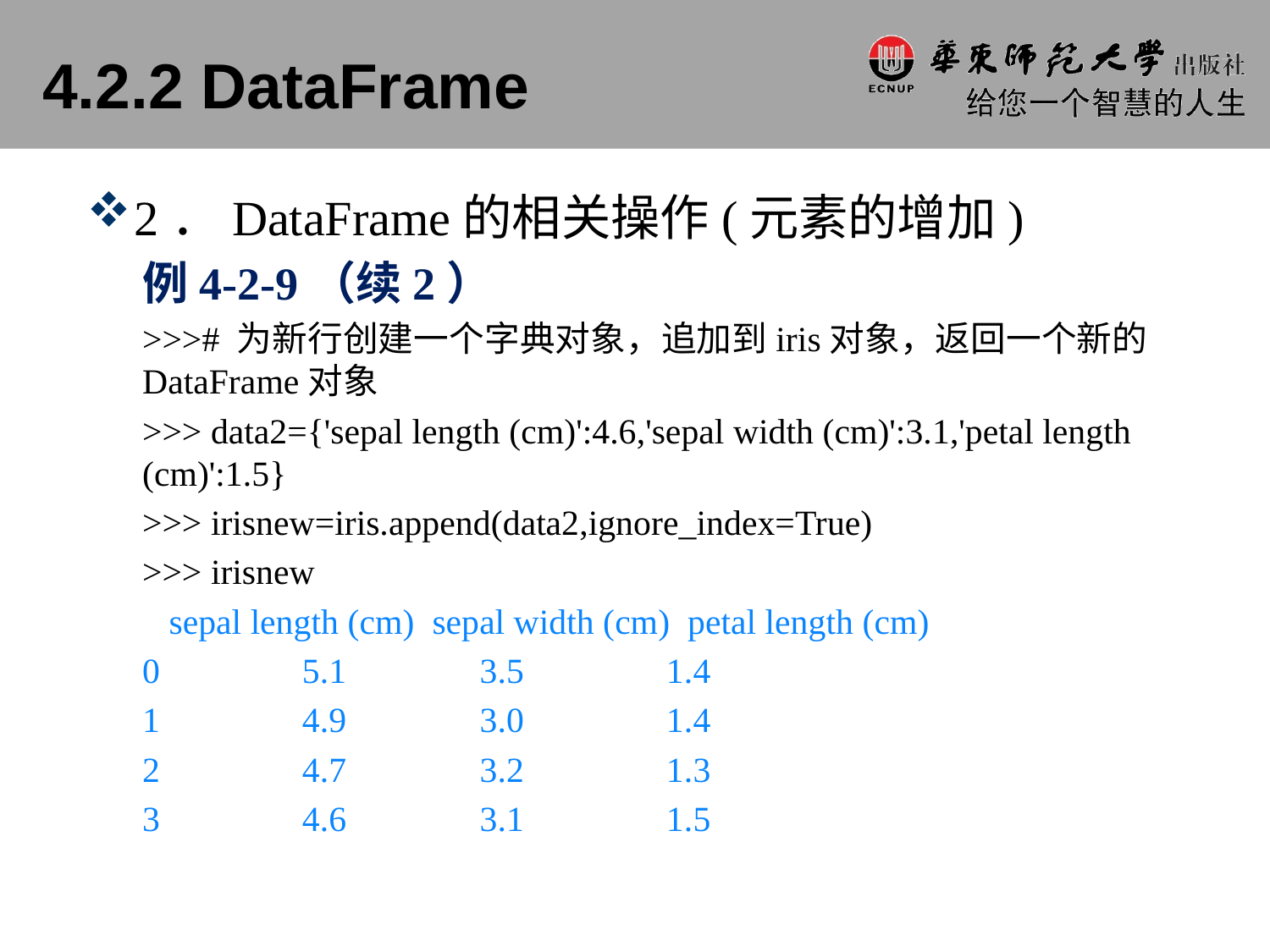

# 4.2.2 DataFrame
2．DataFrame的相关操作(元素的增加)
例4-2-9（续2）
>>># 为新行创建一个字典对象，追加到iris对象，返回一个新的DataFrame对象
>>> data2={'sepal length (cm)':4.6,'sepal width (cm)':3.1,'petal length (cm)':1.5}
>>> irisnew=iris.append(data2,ignore_index=True)
>>> irisnew
   sepal length (cm)  sepal width (cm)  petal length (cm)
0                5.1               3.5                1.4
1                4.9               3.0                1.4
2                4.7               3.2                1.3
3                4.6               3.1                1.5